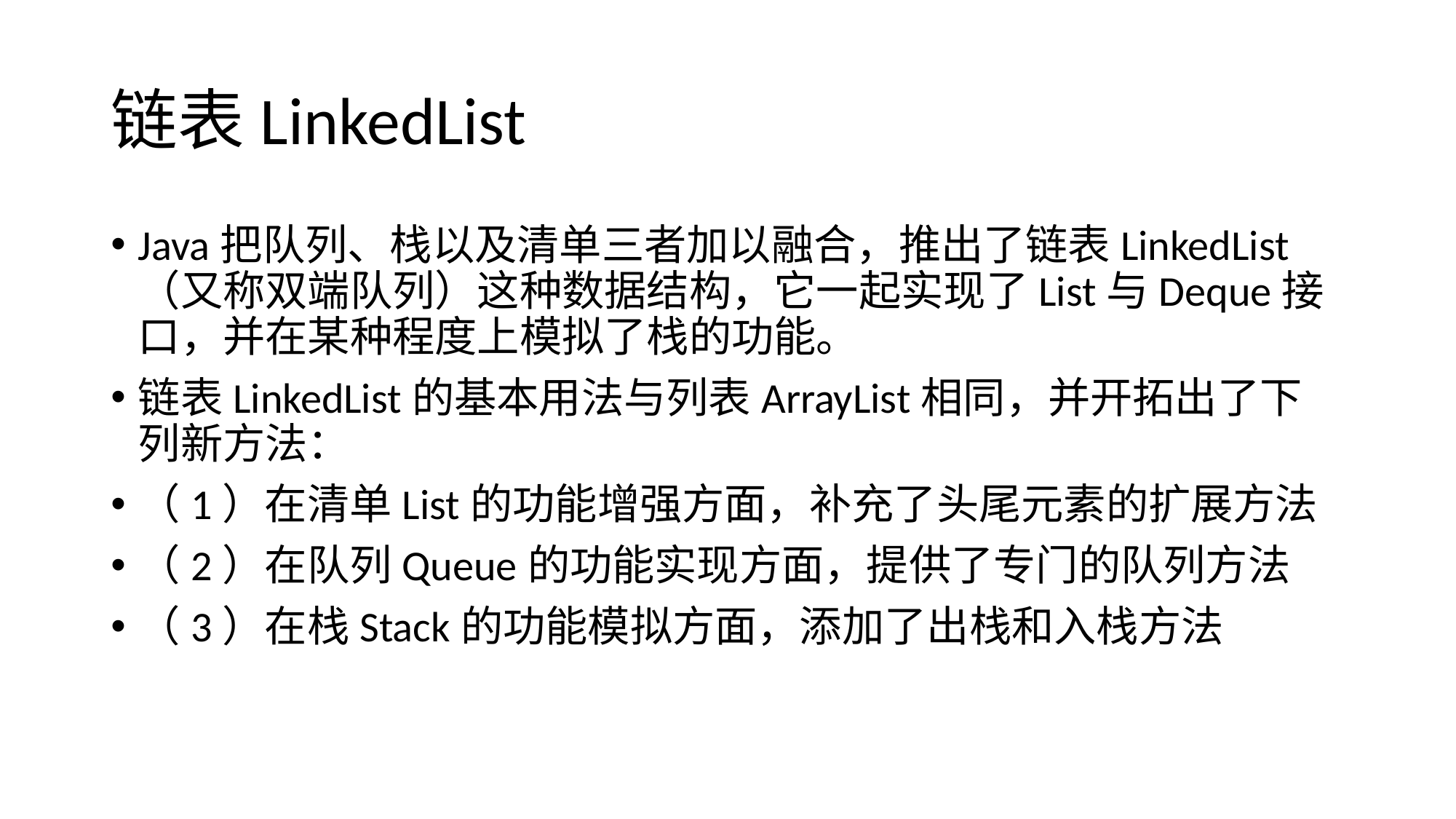

# 链表LinkedList
Java把队列、栈以及清单三者加以融合，推出了链表LinkedList（又称双端队列）这种数据结构，它一起实现了List与Deque接口，并在某种程度上模拟了栈的功能。
链表LinkedList的基本用法与列表ArrayList相同，并开拓出了下列新方法：
（1）在清单List的功能增强方面，补充了头尾元素的扩展方法
（2）在队列Queue的功能实现方面，提供了专门的队列方法
（3）在栈Stack的功能模拟方面，添加了出栈和入栈方法